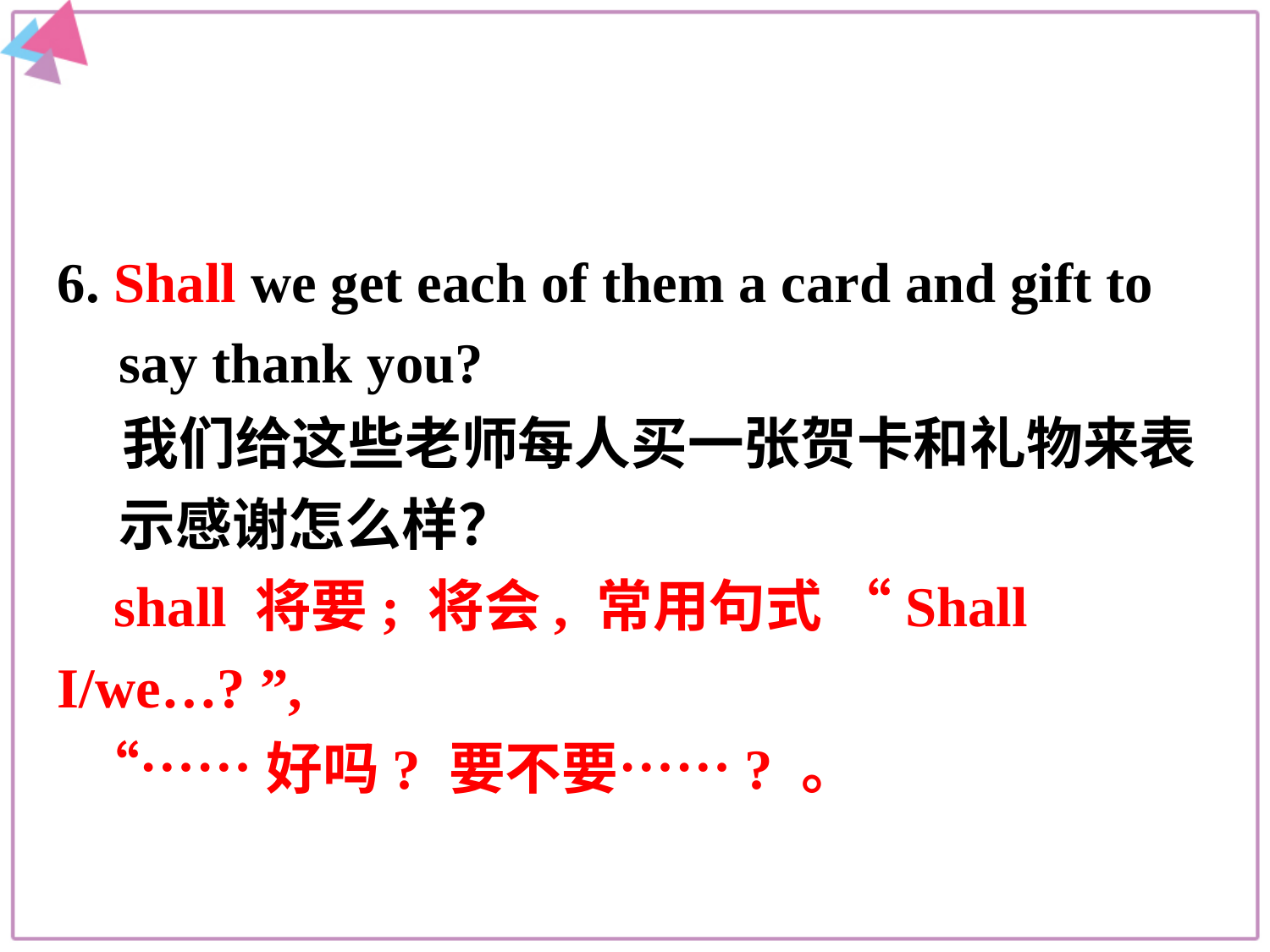

6. Shall we get each of them a card and gift to say thank you?
    我们给这些老师每人买一张贺卡和礼物来表示感谢怎么样？
    shall 将要; 将会, 常用句式 “Shall I/we…? ”,
  “……好吗? 要不要……? 。